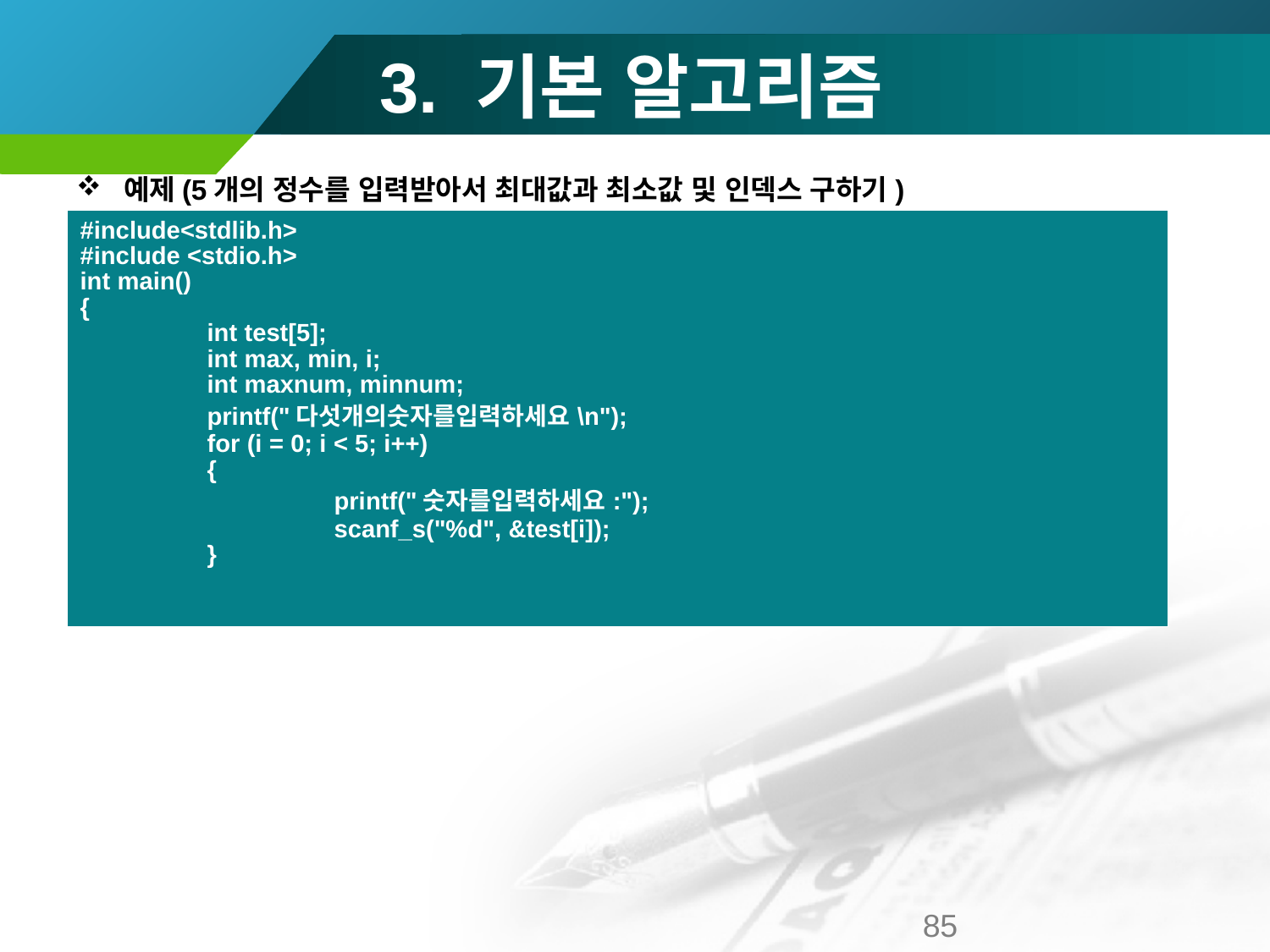

# 3. 기본 알고리즘
예제(5개의 정수를 입력받아서 최대값과 최소값 및 인덱스 구하기)
| #include<stdlib.h> #include <stdio.h> int main() { int test[5]; int max, min, i; int maxnum, minnum; printf("다섯개의숫자를입력하세요\n"); for (i = 0; i < 5; i++) { printf("숫자를입력하세요:"); scanf\_s("%d", &test[i]); } |
| --- |
85